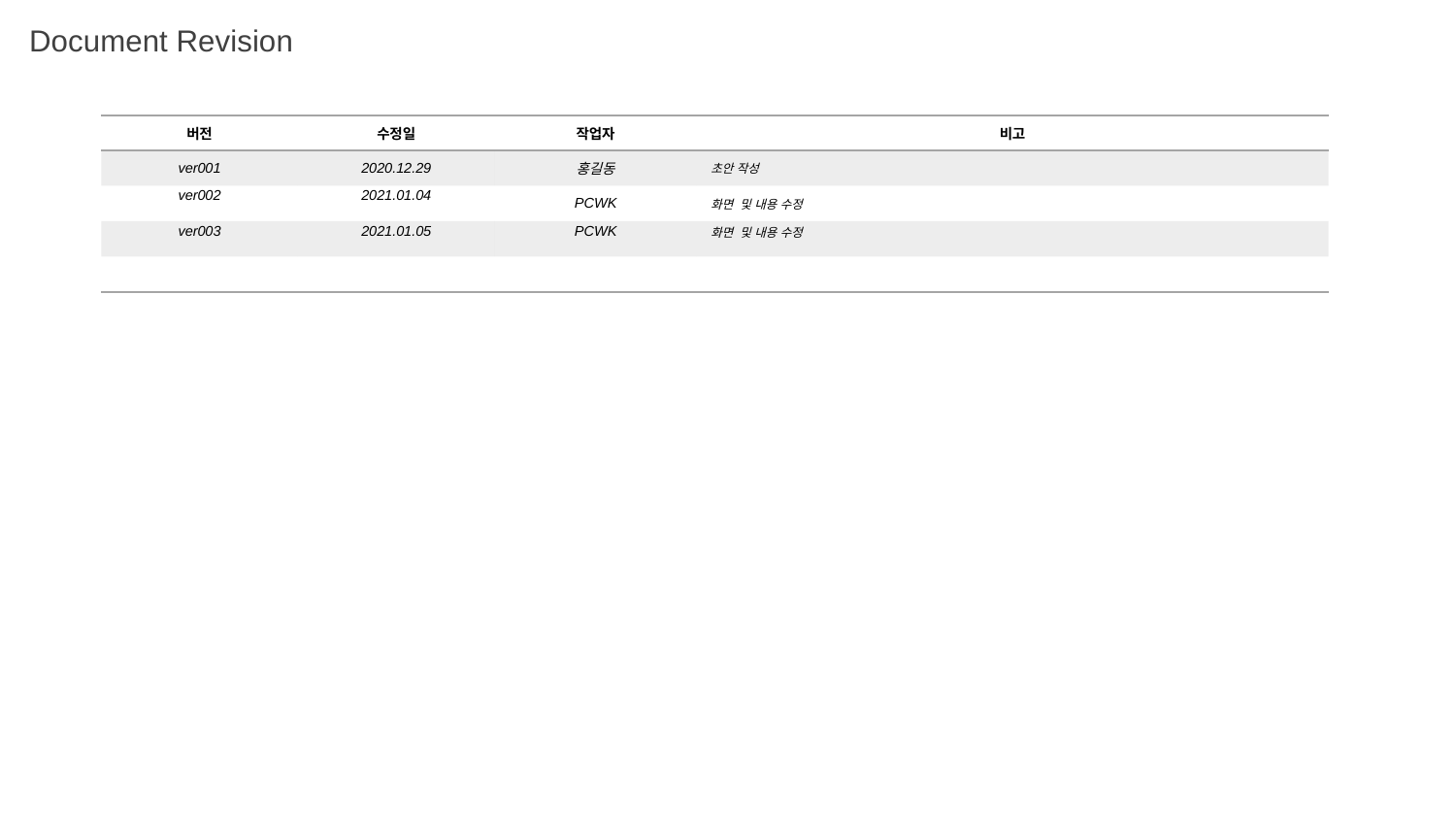

# Document Revision
| 버전 | 수정일 | 작업자 | 비고 |
| --- | --- | --- | --- |
| ver001 | 2020.12.29 | 홍길동 | 초안 작성 |
| ver002 | 2021.01.04 | PCWK | 화면 및 내용 수정 |
| ver003 | 2021.01.05 | PCWK | 화면 및 내용 수정 |
|  |  |  |  |